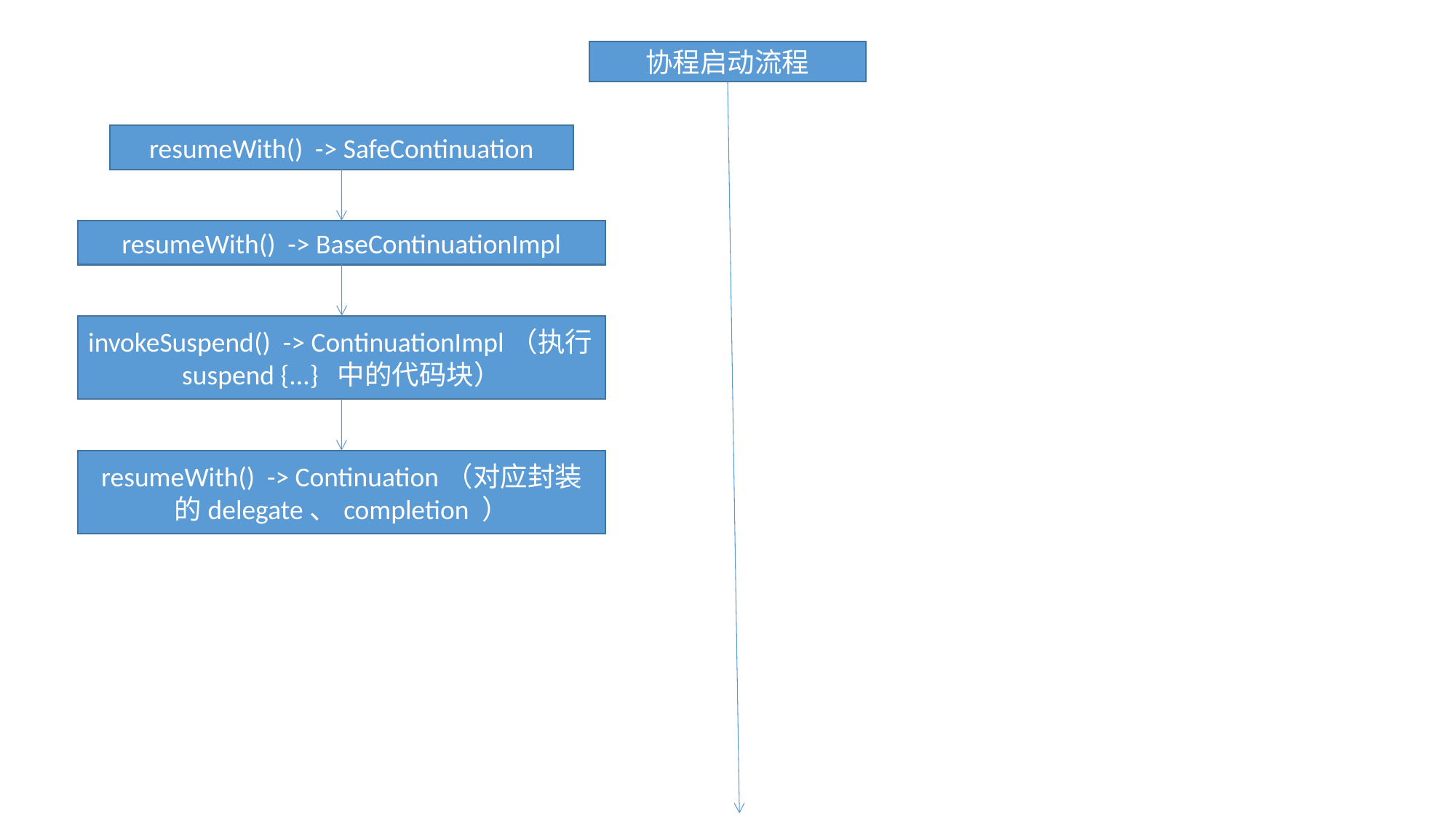

协程启动流程
resumeWith()  -> SafeContinuation
resumeWith()  -> BaseContinuationImpl
invokeSuspend()  -> ContinuationImpl（执行suspend {...}  中的代码块）
resumeWith()  -> Continuation（对应封装的delegate、completion ）